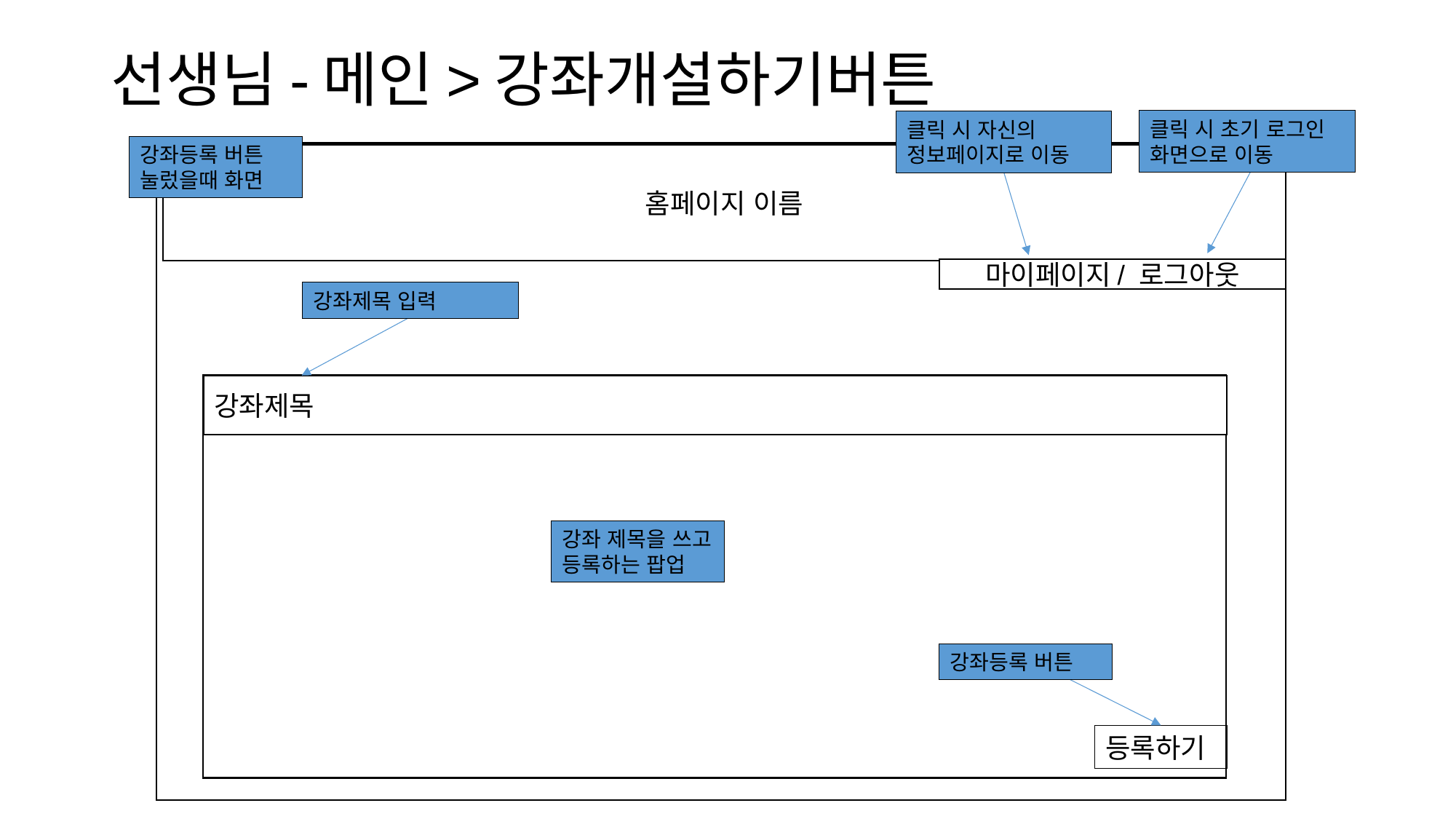

# 선생님-메인>강좌개설하기버튼
클릭 시 초기 로그인 화면으로 이동
클릭 시 자신의 정보페이지로 이동
강좌등록 버튼
눌렀을때 화면

홈페이지 이름
마이페이지/ 로그아웃
강좌제목 입력

강좌제목
강좌 제목을 쓰고 등록하는 팝업
강좌등록 버튼
등록하기